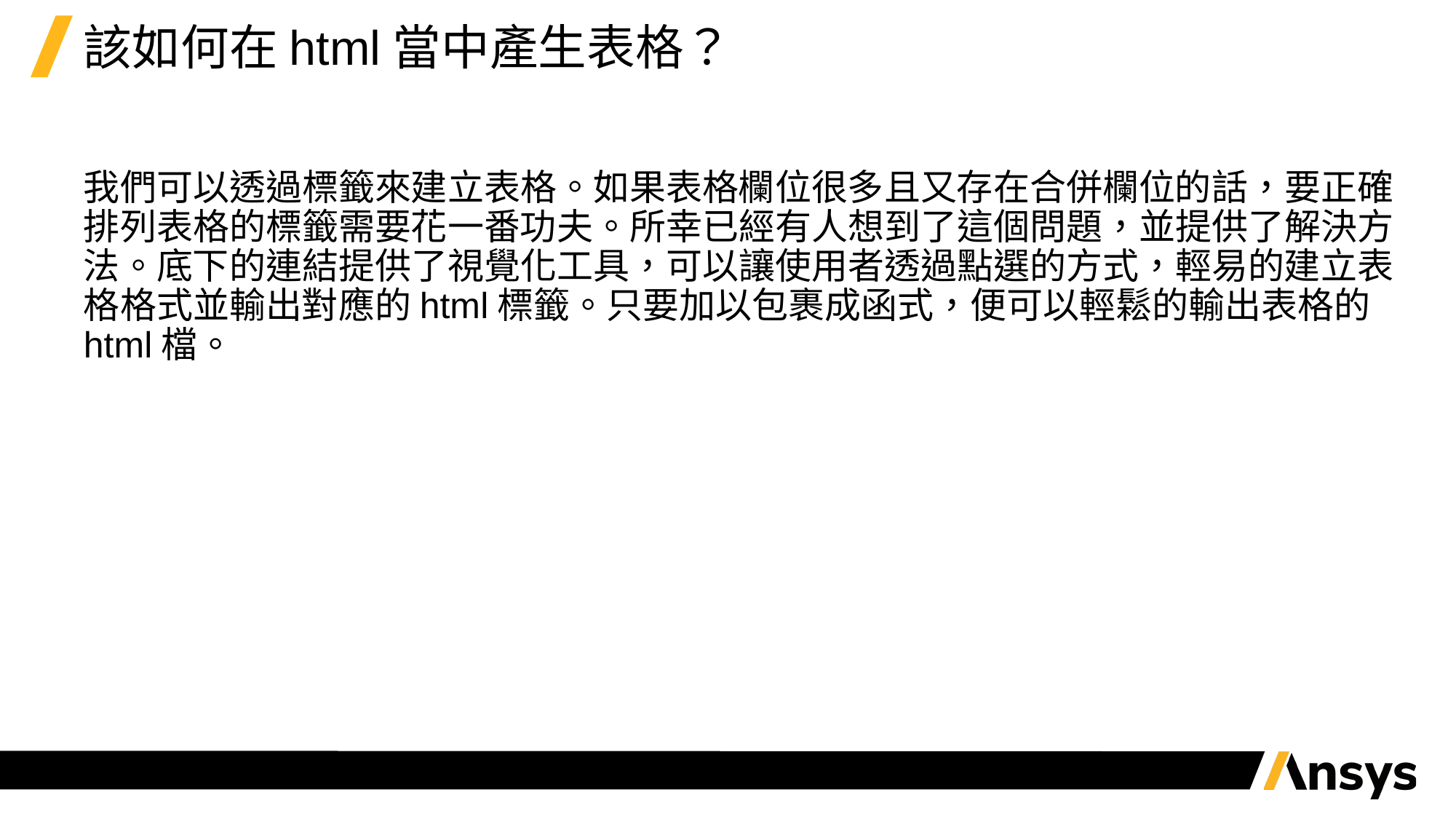

# 該如何在html當中產生表格？
我們可以透過標籤來建立表格。如果表格欄位很多且又存在合併欄位的話，要正確排列表格的標籤需要花一番功夫。所幸已經有人想到了這個問題，並提供了解決方法。底下的連結提供了視覺化工具，可以讓使用者透過點選的方式，輕易的建立表格格式並輸出對應的html標籤。只要加以包裹成函式，便可以輕鬆的輸出表格的html檔。